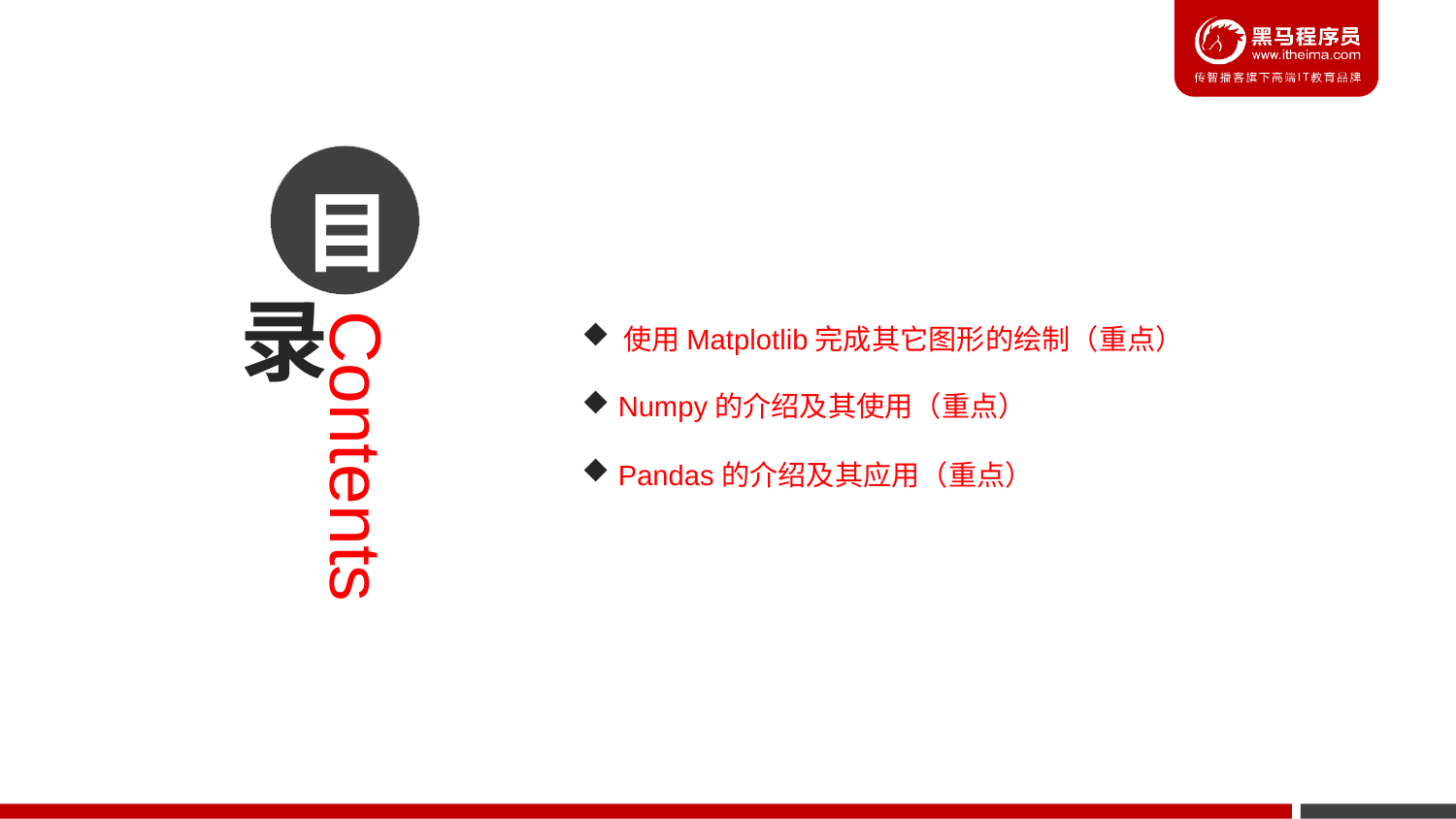

目
录
 使用Matplotlib完成其它图形的绘制（重点）
 Numpy的介绍及其使用（重点）
 Pandas的介绍及其应用（重点）
Contents